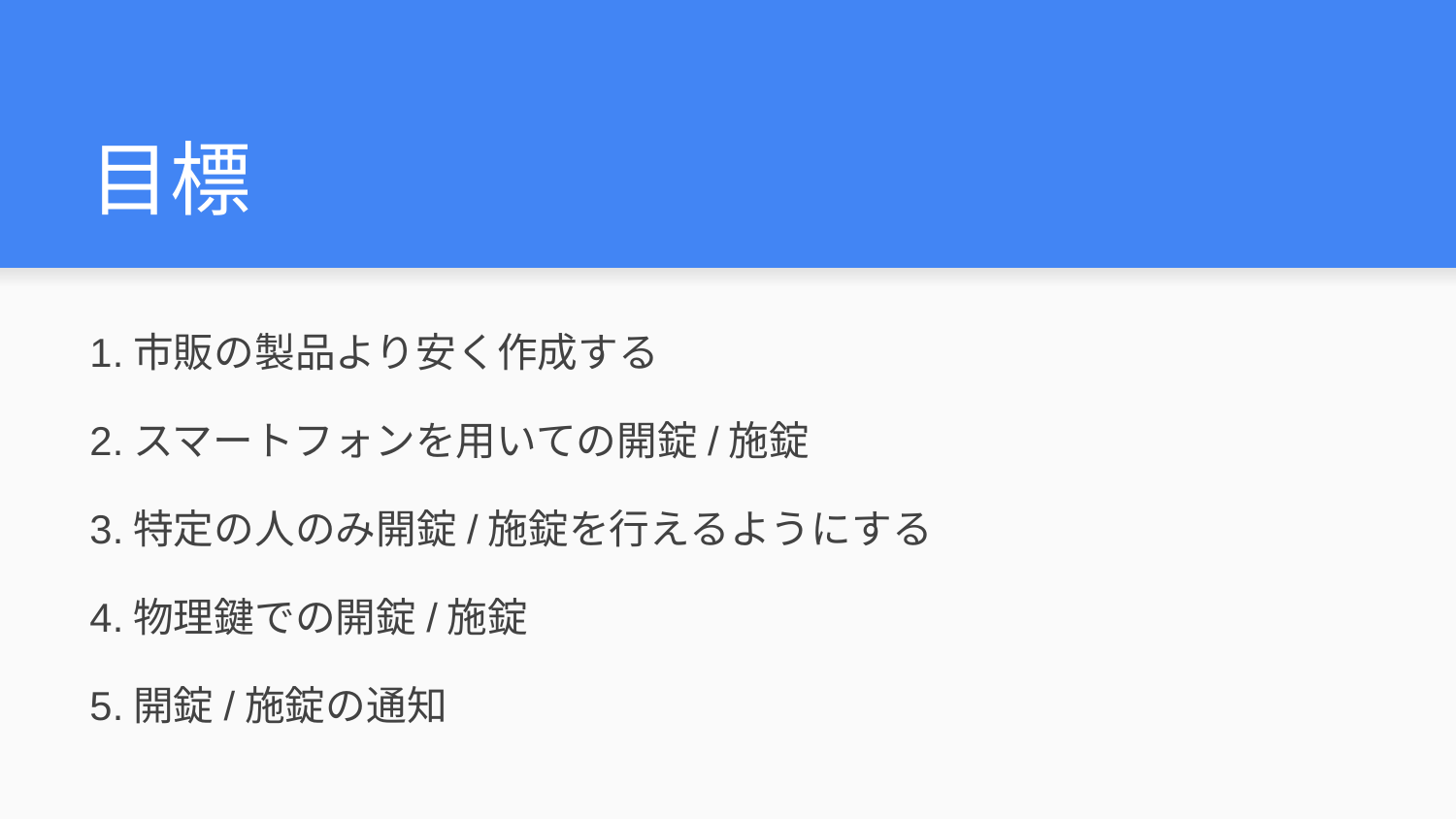

# 目標
1.市販の製品より安く作成する
2.スマートフォンを用いての開錠/施錠
3.特定の人のみ開錠/施錠を行えるようにする
4.物理鍵での開錠/施錠
5.開錠/施錠の通知